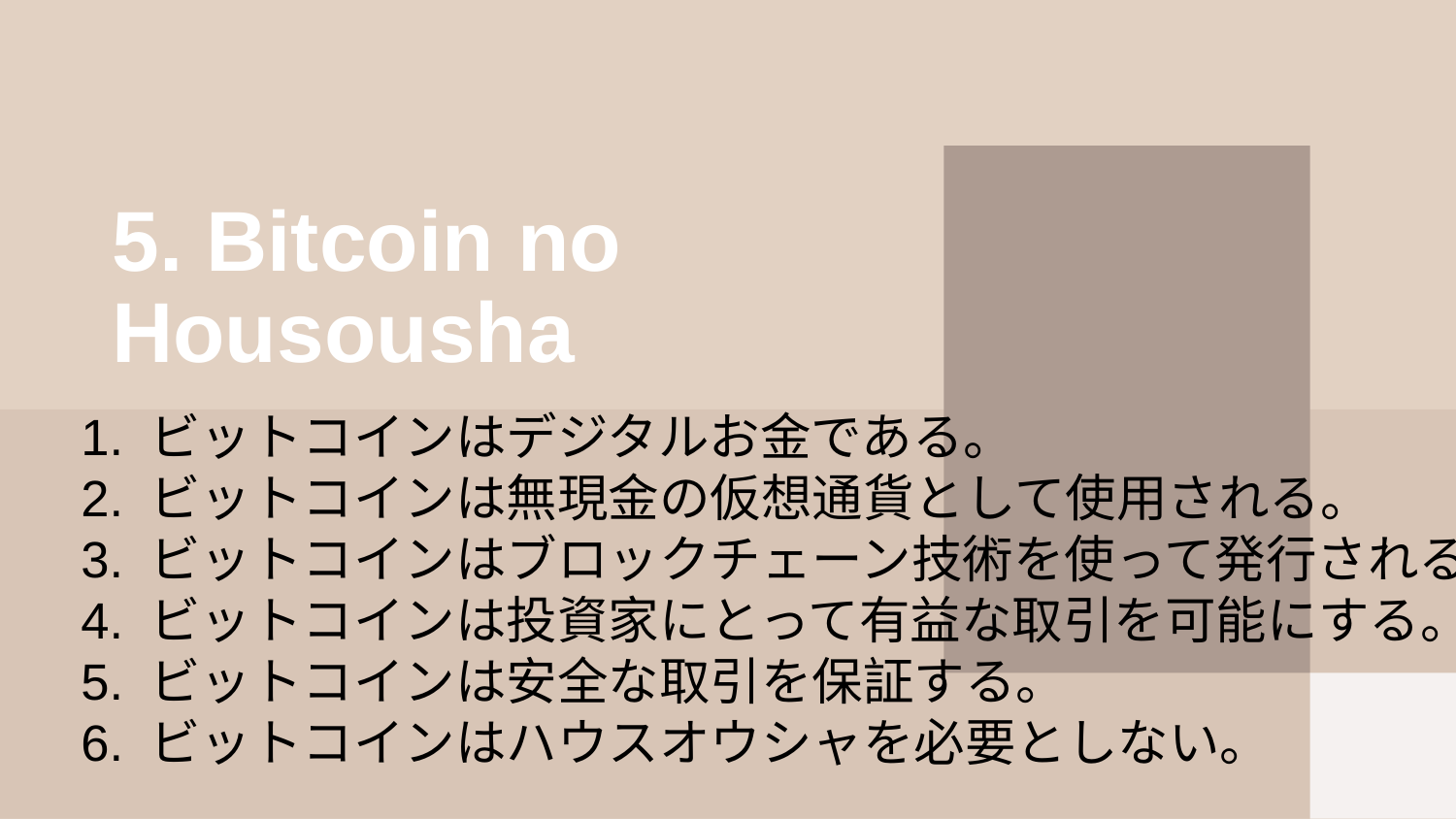

# 5. Bitcoin no Housousha

1. ビットコインはデジタルお金である。
2. ビットコインは無現金の仮想通貨として使用される。
3. ビットコインはブロックチェーン技術を使って発行される。
4. ビットコインは投資家にとって有益な取引を可能にする。
5. ビットコインは安全な取引を保証する。
6. ビットコインはハウスオウシャを必要としない。